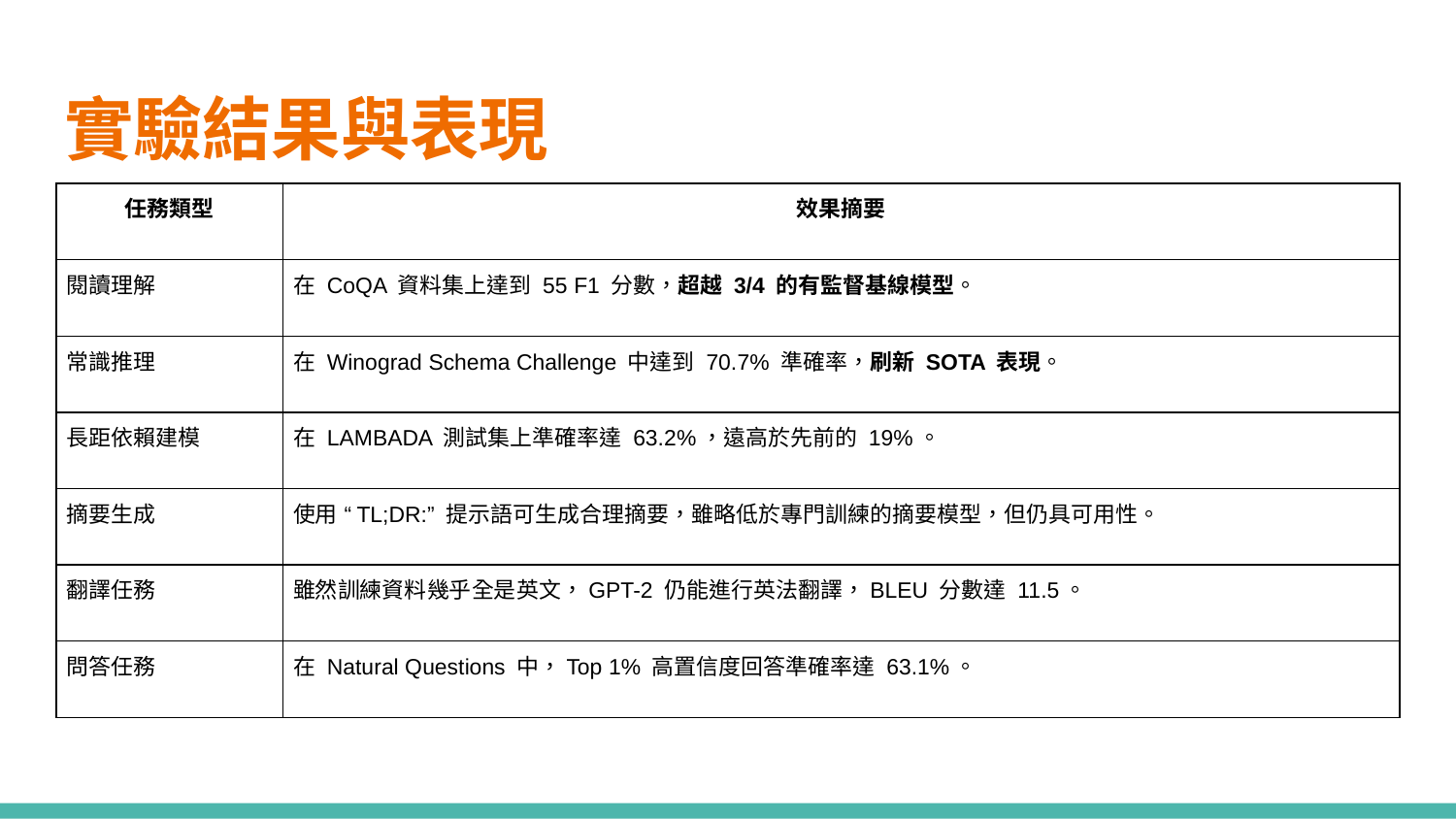

# 實驗結果與表現
| 任務類型 | 效果摘要 |
| --- | --- |
| 閱讀理解 | 在 CoQA 資料集上達到 55 F1 分數，超越 3/4 的有監督基線模型。 |
| 常識推理 | 在 Winograd Schema Challenge 中達到 70.7% 準確率，刷新 SOTA 表現。 |
| 長距依賴建模 | 在 LAMBADA 測試集上準確率達 63.2%，遠高於先前的 19%。 |
| 摘要生成 | 使用 “TL;DR:” 提示語可生成合理摘要，雖略低於專門訓練的摘要模型，但仍具可用性。 |
| 翻譯任務 | 雖然訓練資料幾乎全是英文，GPT-2 仍能進行英法翻譯，BLEU 分數達 11.5。 |
| 問答任務 | 在 Natural Questions 中，Top 1% 高置信度回答準確率達 63.1%。 |